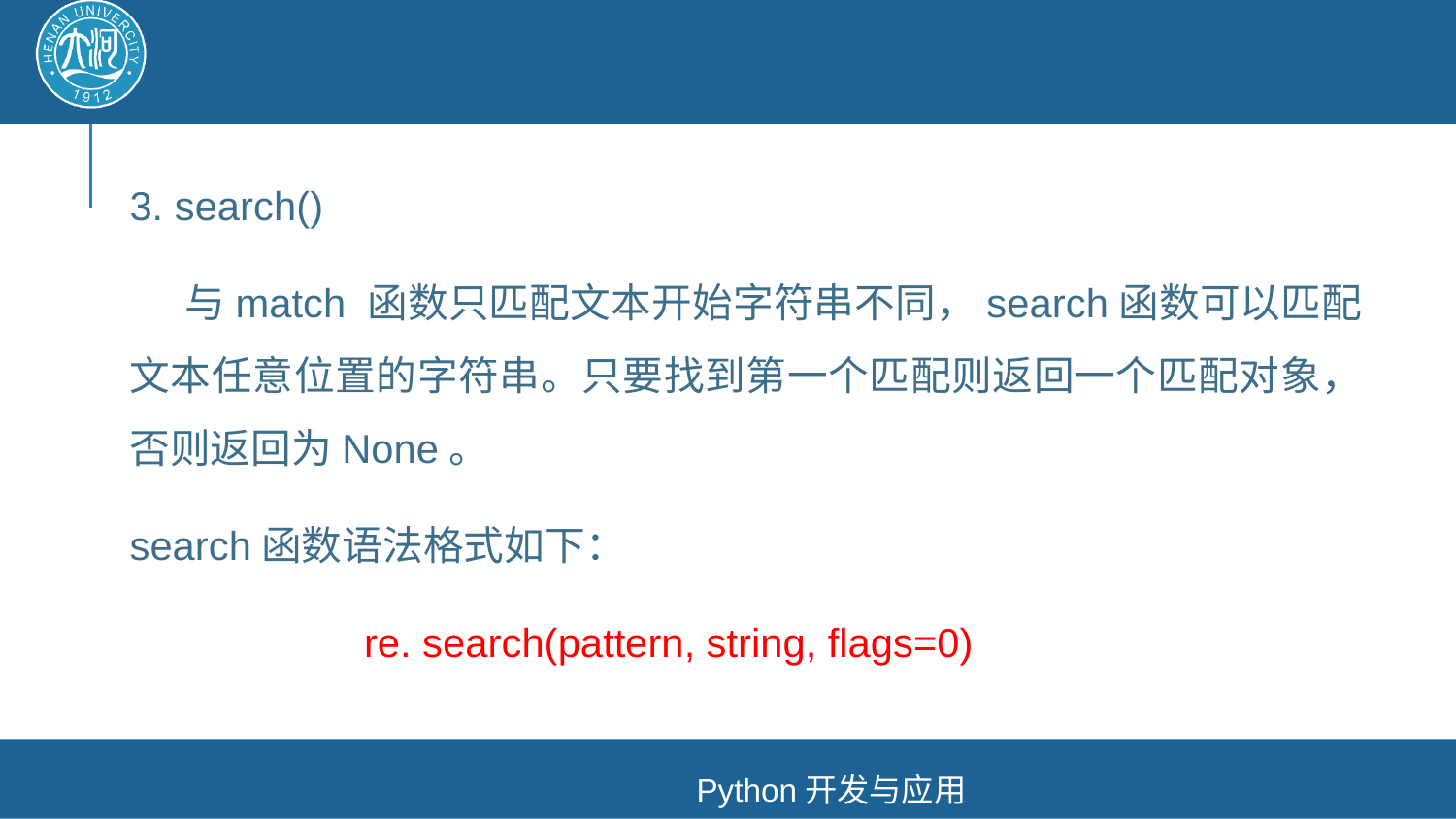

#
3. search()
     与match 函数只匹配文本开始字符串不同，search函数可以匹配文本任意位置的字符串。只要找到第一个匹配则返回一个匹配对象，否则返回为None。
search函数语法格式如下：
                     re. search(pattern, string, flags=0)

Python开发与应用
52